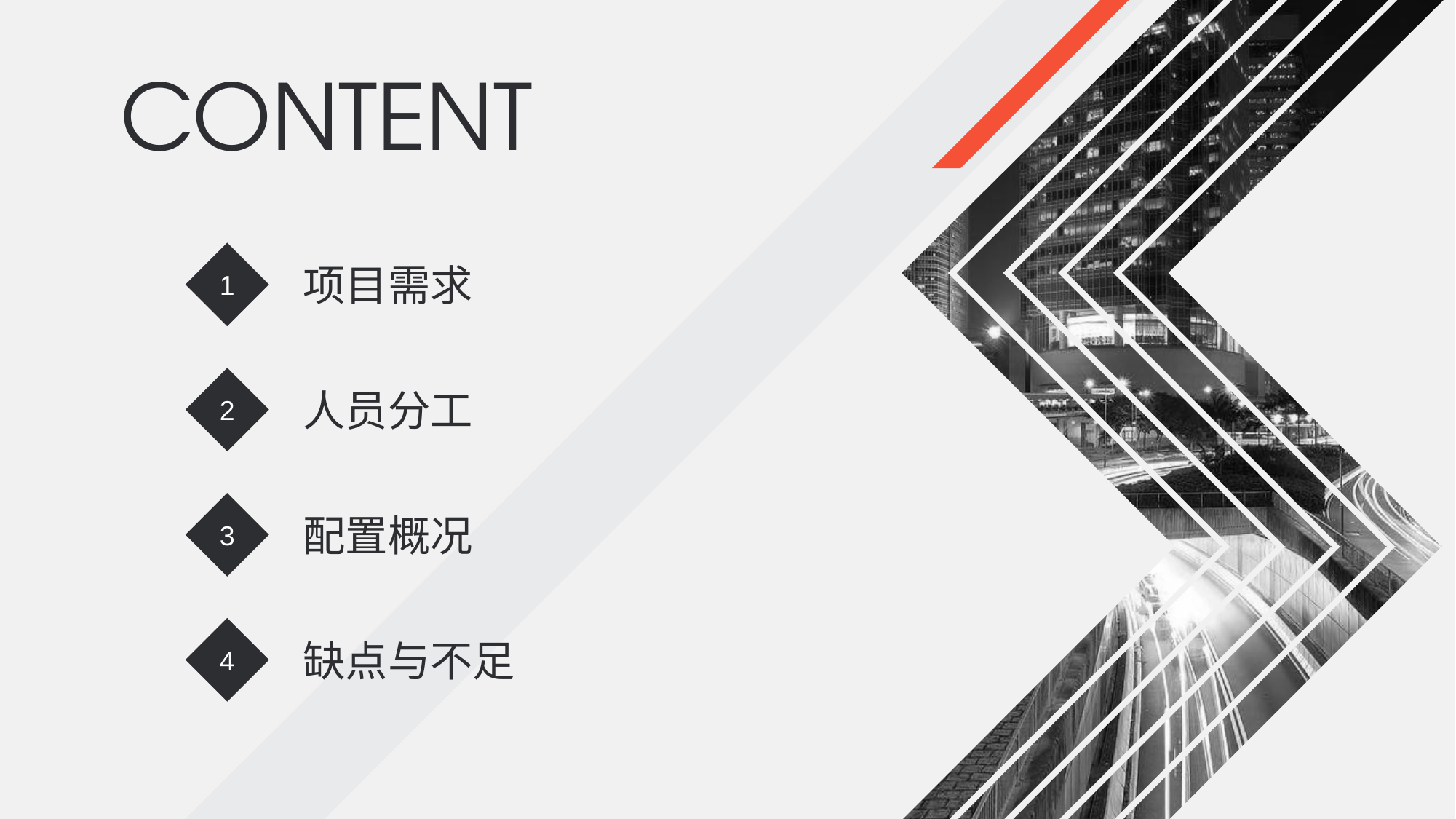

CONTENT
1
项目需求
2
人员分工
3
配置概况
4
缺点与不足